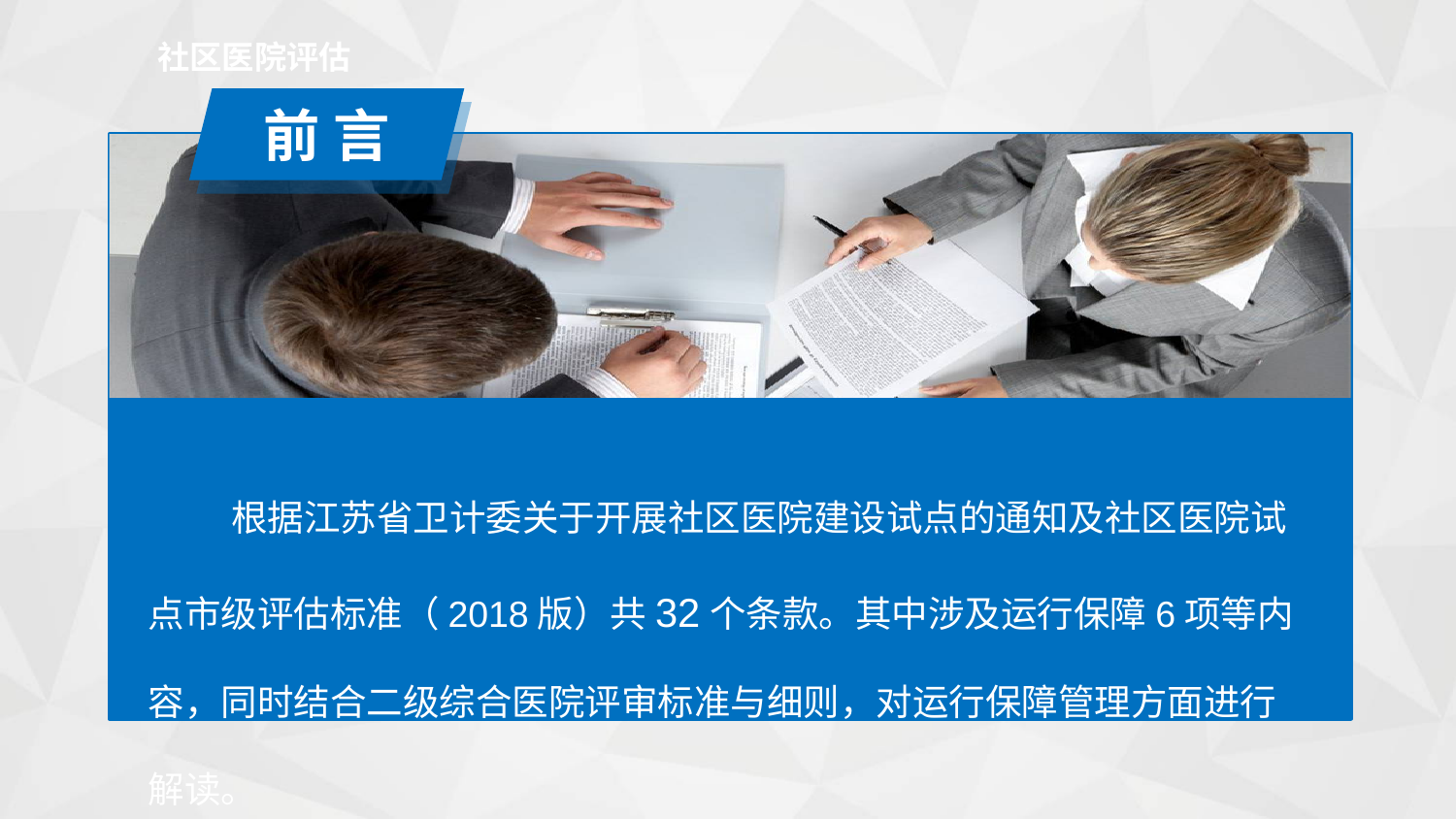

社区医院评估

前 言

         根据江苏省卫计委关于开展社区医院建设试点的通知及社区医院试点市级评估标准（2018版）共32个条款。其中涉及运行保障6项等内容，同时结合二级综合医院评审标准与细则，对运行保障管理方面进行解读。